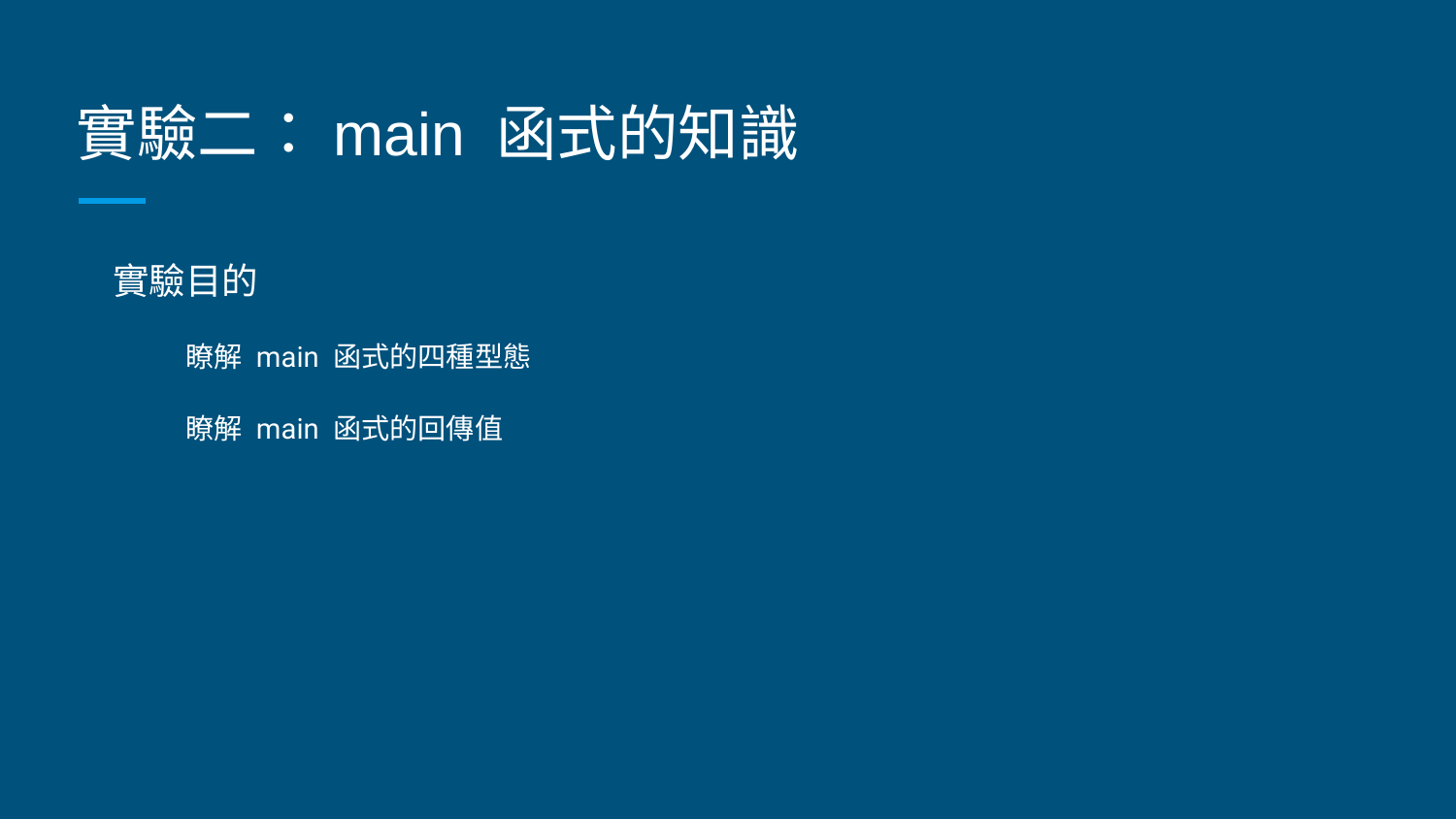

# 實驗二：main 函式的知識
實驗目的
瞭解 main 函式的四種型態
瞭解 main 函式的回傳值